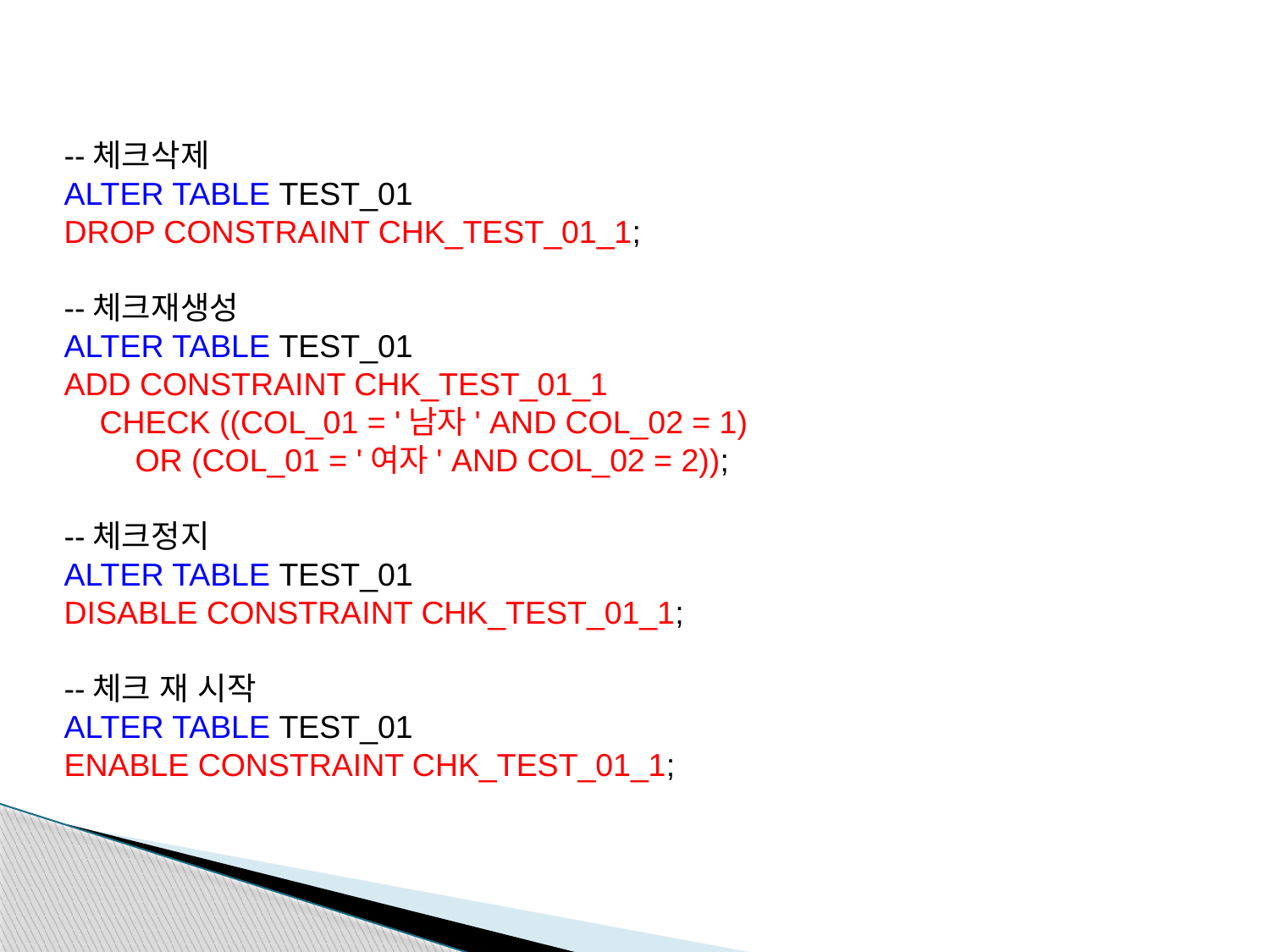

--체크삭제
ALTER TABLE TEST_01
DROP CONSTRAINT CHK_TEST_01_1;

--체크재생성
ALTER TABLE TEST_01
ADD CONSTRAINT CHK_TEST_01_1
    CHECK ((COL_01 = '남자' AND COL_02 = 1)
        OR (COL_01 = '여자' AND COL_02 = 2));

--체크정지
ALTER TABLE TEST_01
DISABLE CONSTRAINT CHK_TEST_01_1;

--체크 재 시작
ALTER TABLE TEST_01
ENABLE CONSTRAINT CHK_TEST_01_1;